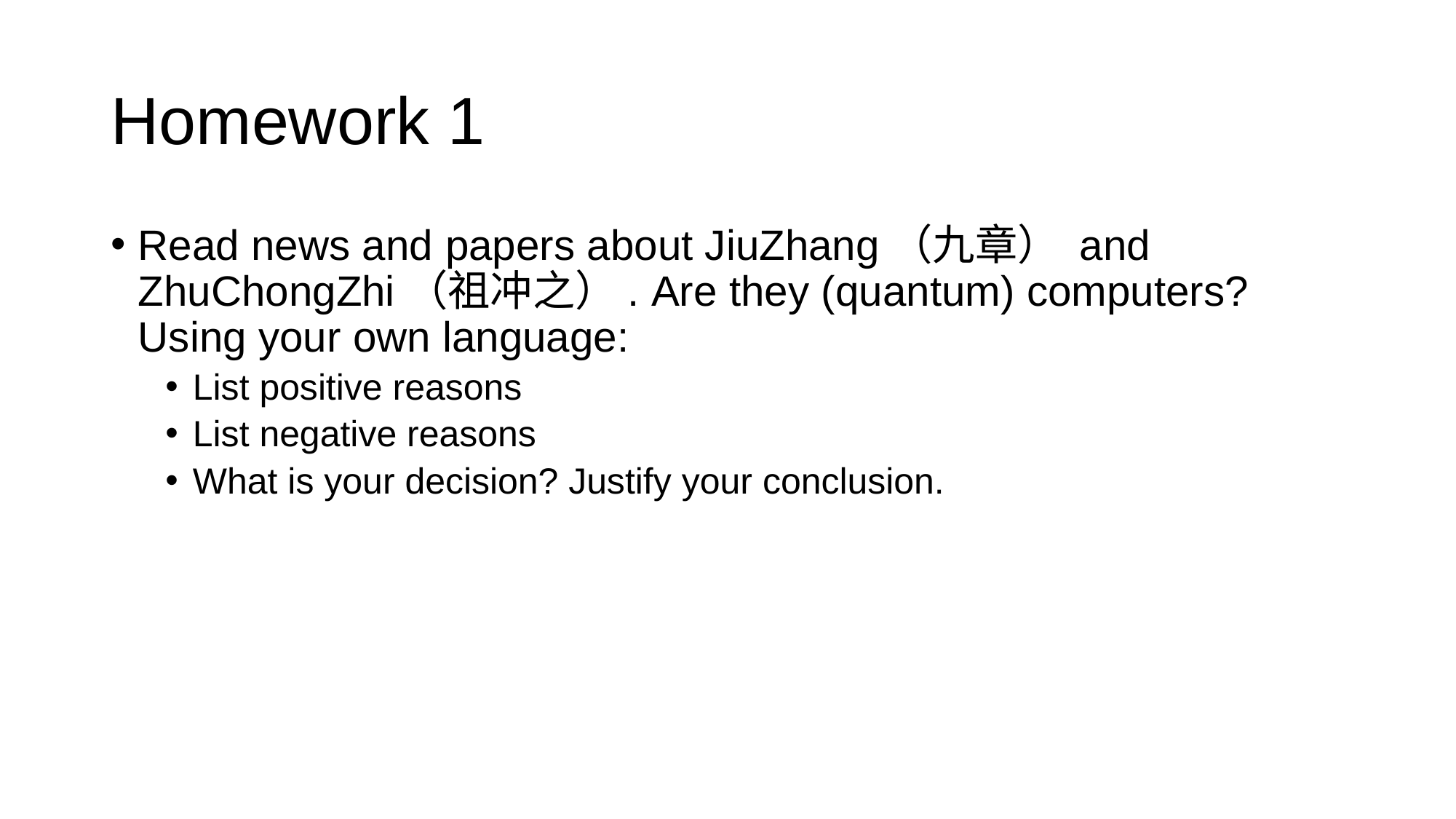

# Homework 1
Read news and papers about JiuZhang（九章） and ZhuChongZhi（祖冲之）. Are they (quantum) computers? Using your own language:
List positive reasons
List negative reasons
What is your decision? Justify your conclusion.